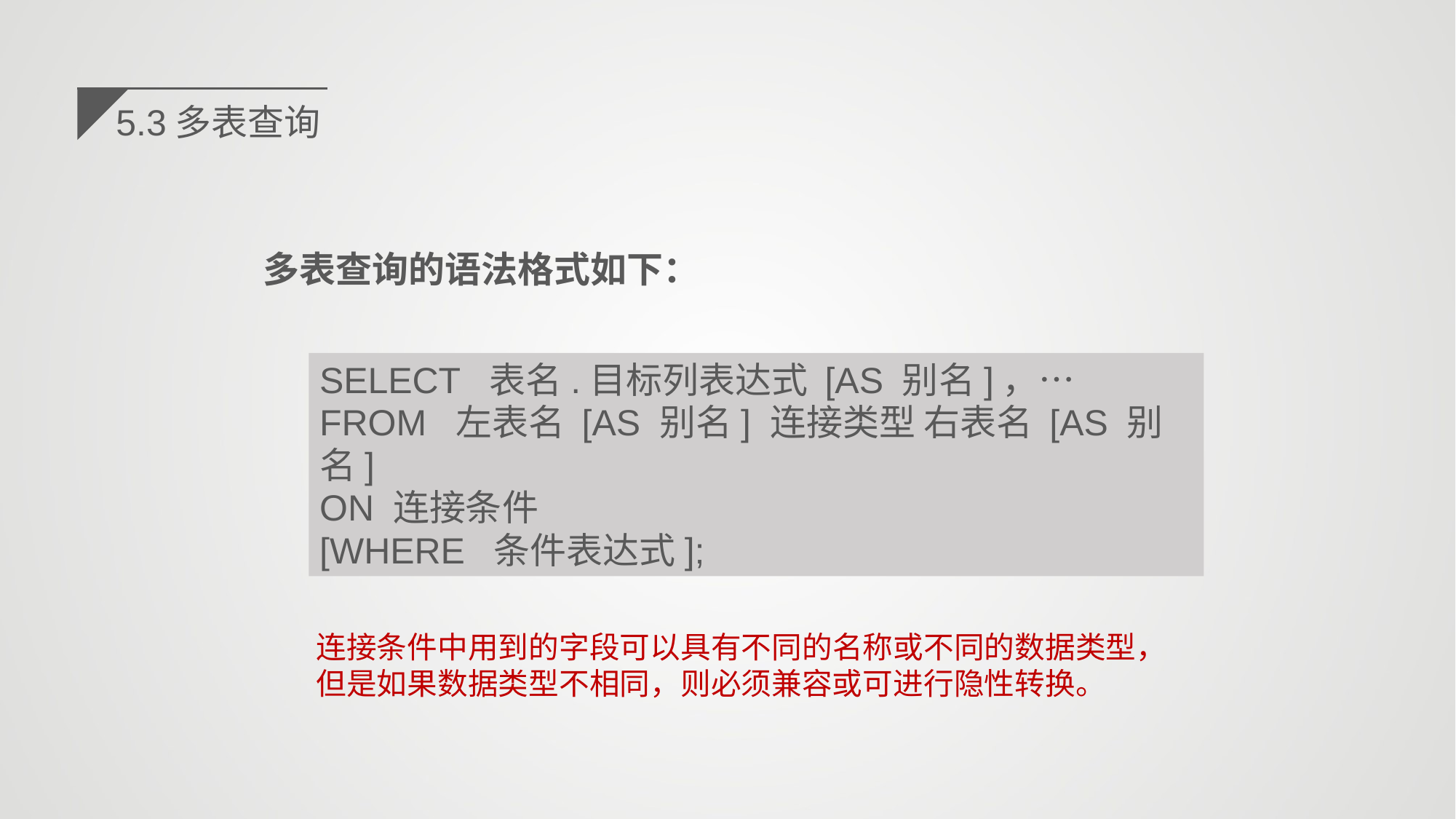

5.3多表查询

多表查询的语法格式如下：
SELECT  表名.目标列表达式 [AS 别名]，…
FROM  左表名 [AS 别名] 连接类型 右表名 [AS 别名]
ON 连接条件
[WHERE  条件表达式];
连接条件中用到的字段可以具有不同的名称或不同的数据类型，但是如果数据类型不相同，则必须兼容或可进行隐性转换。